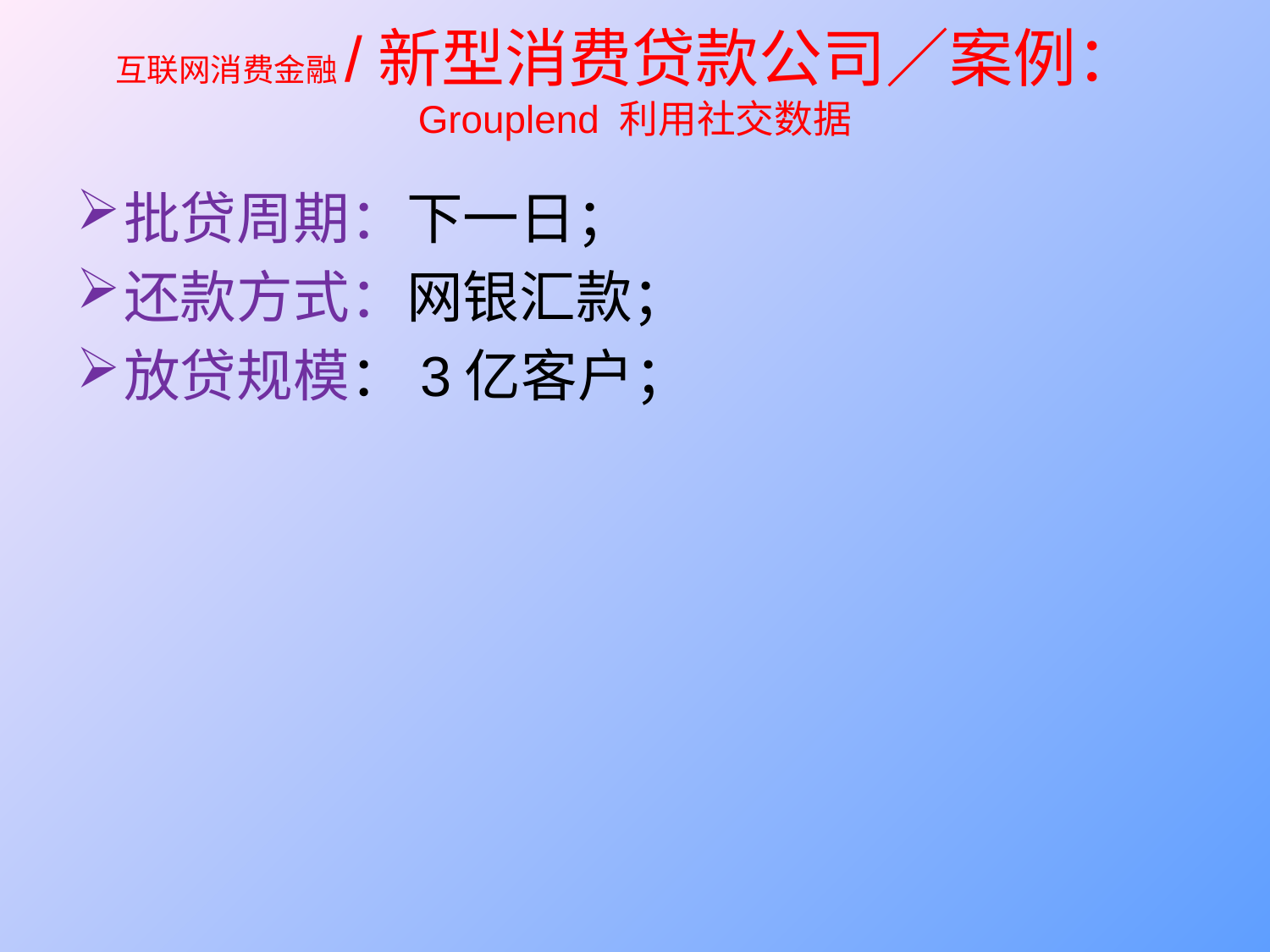

# 互联网消费金融/新型消费贷款公司／案例：Grouplend 利用社交数据
批贷周期：下一日；
还款方式：网银汇款；
放贷规模：3亿客户；